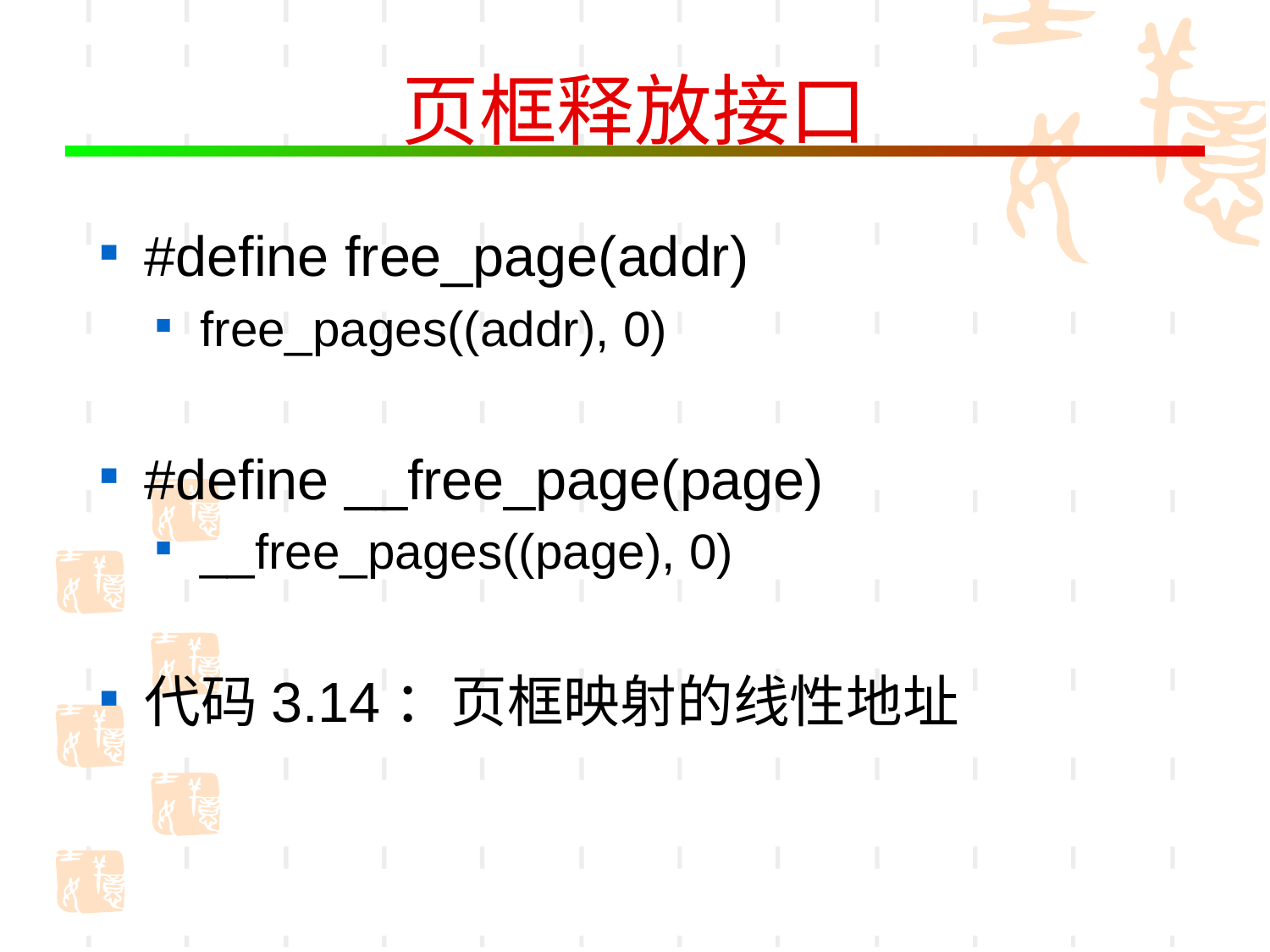

# 页框释放接口
#define free_page(addr)
free_pages((addr), 0)

#define __free_page(page)
__free_pages((page), 0)

代码3.14：页框映射的线性地址